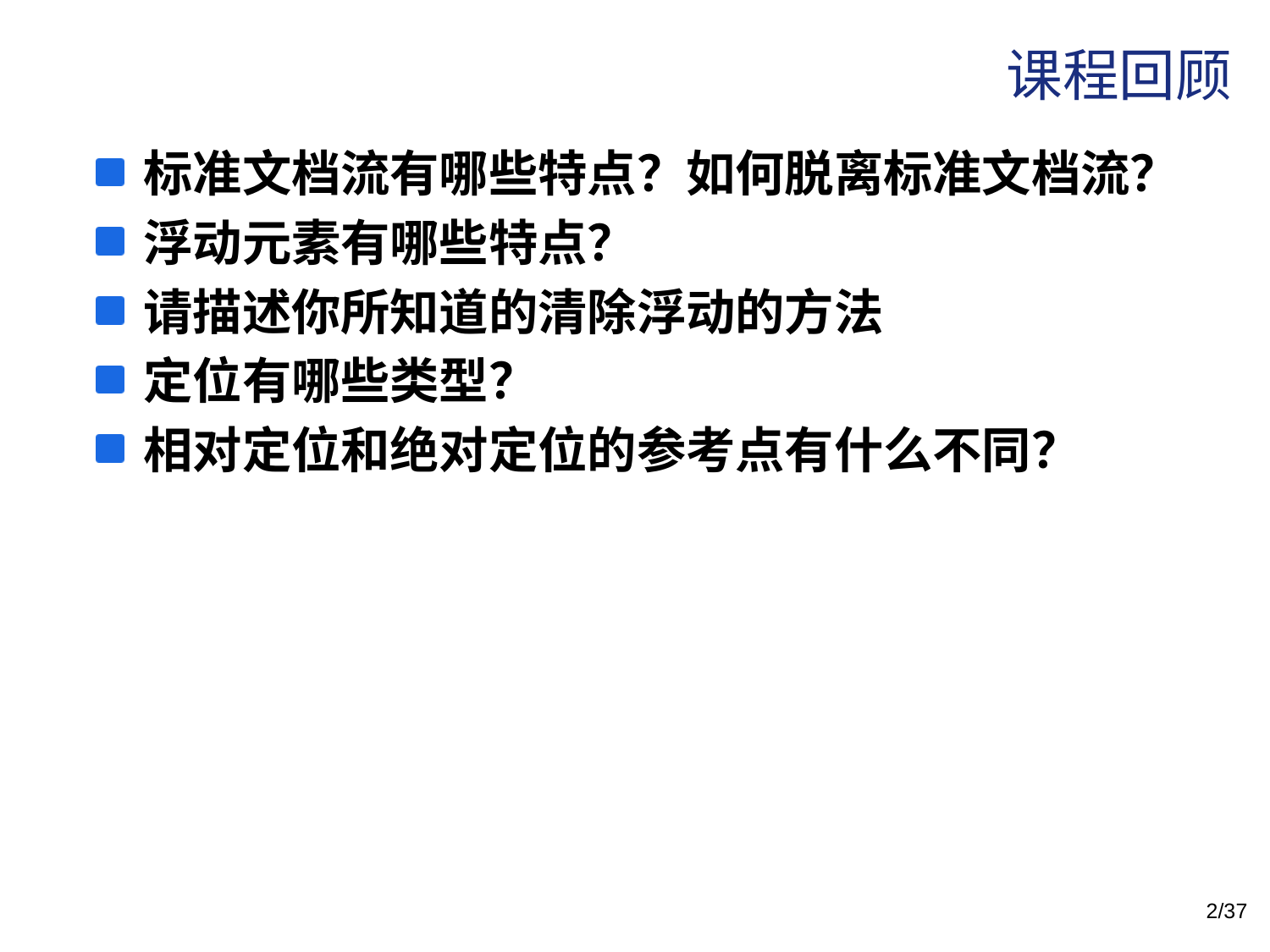

# 课程回顾
标准文档流有哪些特点？如何脱离标准文档流？
浮动元素有哪些特点？
请描述你所知道的清除浮动的方法
定位有哪些类型？
相对定位和绝对定位的参考点有什么不同？

2/37